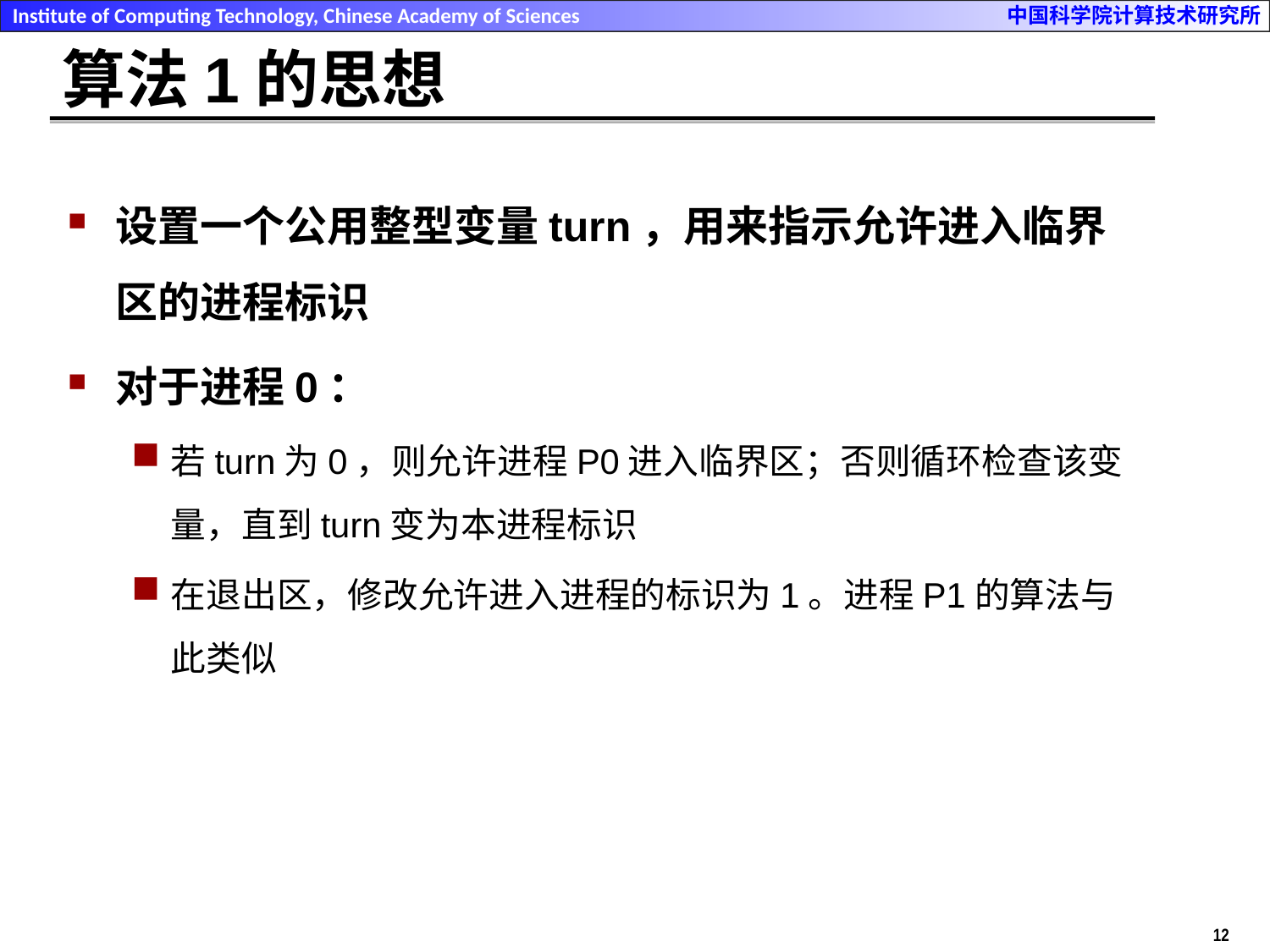

# 算法1的思想
设置一个公用整型变量turn，用来指示允许进入临界区的进程标识
对于进程0：
若turn为0，则允许进程P0进入临界区；否则循环检查该变量，直到turn变为本进程标识
在退出区，修改允许进入进程的标识为1。进程P1的算法与此类似